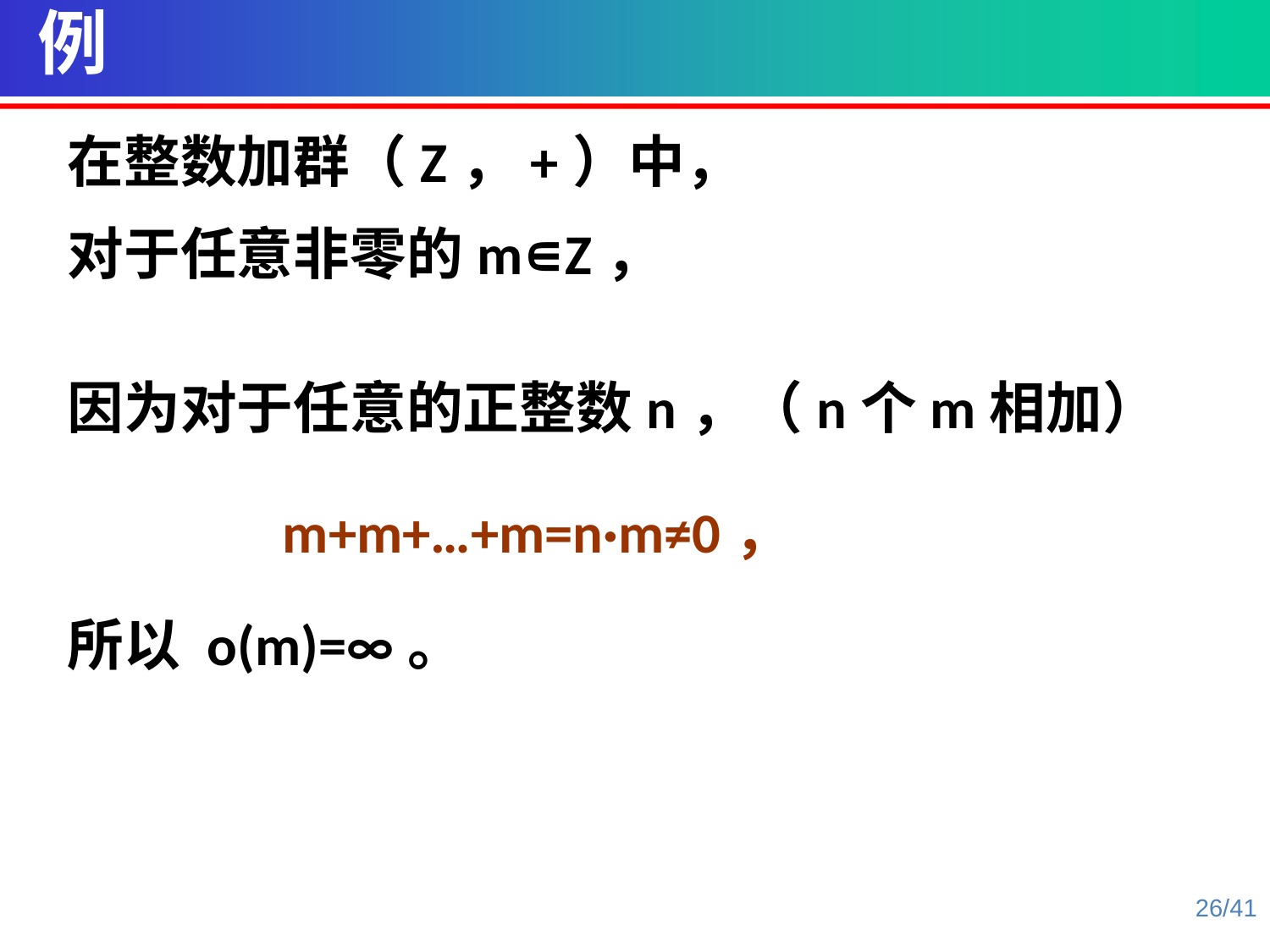

例
在整数加群（Z，+）中，
对于任意非零的m∊Z，
因为对于任意的正整数n，（n个m相加）		m+m+…+m=n·m≠0，
所以 o(m)=∞。
26/41